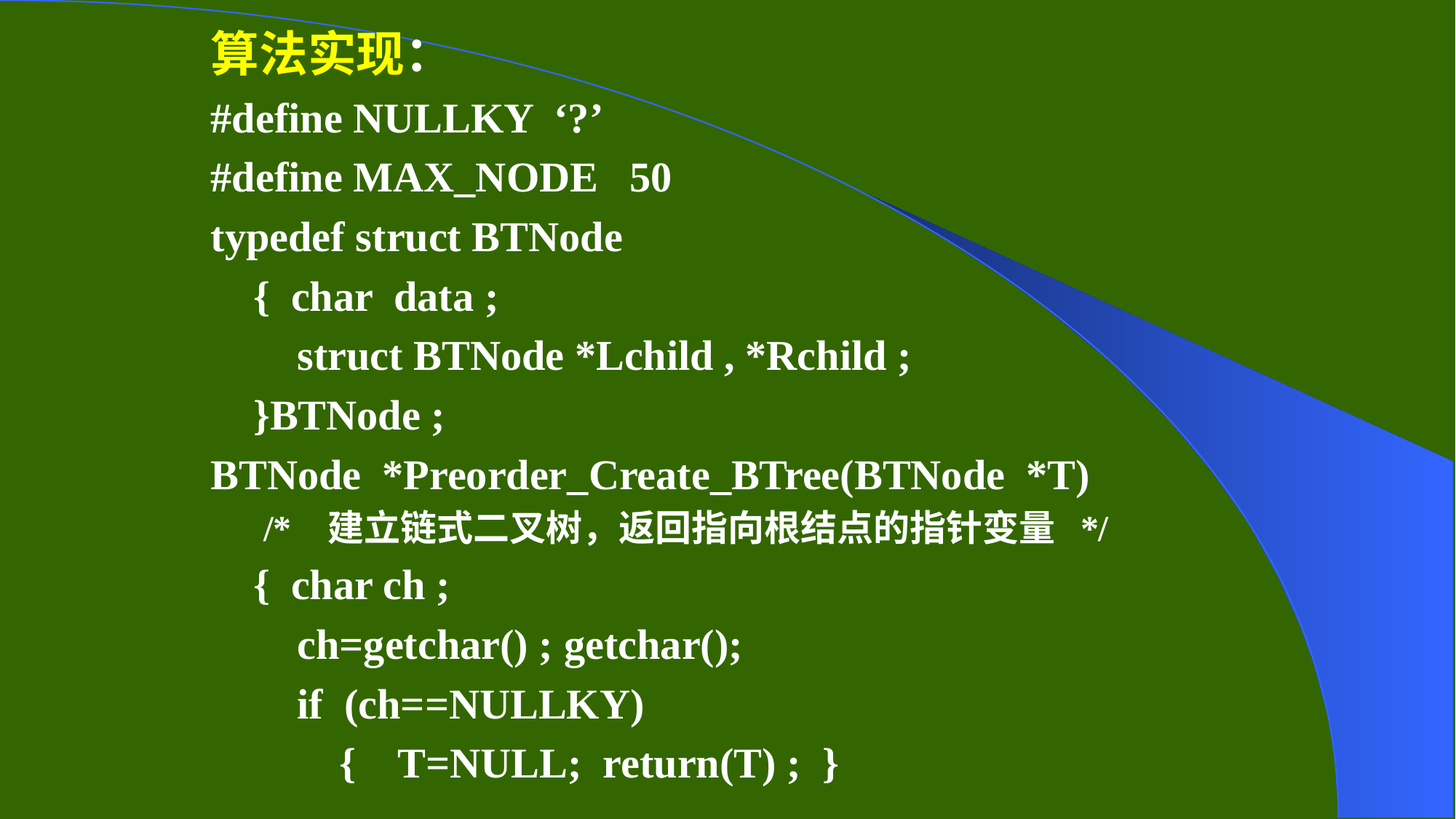

算法实现：
#define NULLKY  ‘?’
#define MAX_NODE   50
typedef struct BTNode
{  char  data ;
struct BTNode *Lchild , *Rchild ;
}BTNode ;
BTNode  *Preorder_Create_BTree(BTNode  *T)
 /*   建立链式二叉树，返回指向根结点的指针变量  */
{  char ch ;
ch=getchar() ; getchar();
if  (ch==NULLKY)
{    T=NULL;  return(T) ;  }